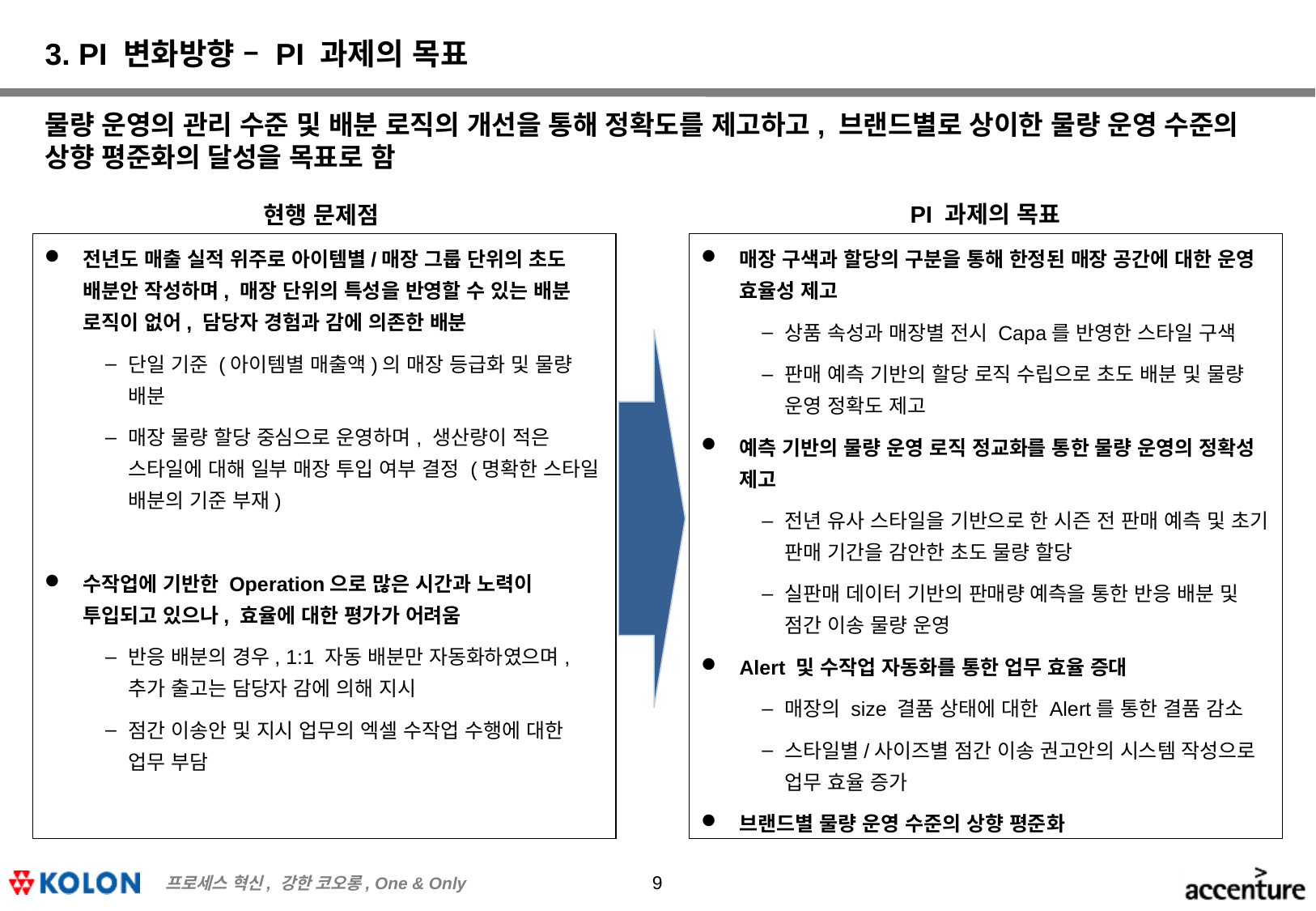

# 3. PI 변화방향 – PI 과제의 목표
물량 운영의 관리 수준 및 배분 로직의 개선을 통해 정확도를 제고하고, 브랜드별로 상이한 물량 운영 수준의 상향 평준화의 달성을 목표로 함
PI 과제의 목표
현행 문제점
전년도 매출 실적 위주로 아이템별/매장 그룹 단위의 초도 배분안 작성하며, 매장 단위의 특성을 반영할 수 있는 배분 로직이 없어, 담당자 경험과 감에 의존한 배분
단일 기준 (아이템별 매출액)의 매장 등급화 및 물량 배분
매장 물량 할당 중심으로 운영하며, 생산량이 적은 스타일에 대해 일부 매장 투입 여부 결정 (명확한 스타일 배분의 기준 부재)

수작업에 기반한 Operation으로 많은 시간과 노력이 투입되고 있으나, 효율에 대한 평가가 어려움
반응 배분의 경우, 1:1 자동 배분만 자동화하였으며, 추가 출고는 담당자 감에 의해 지시
점간 이송안 및 지시 업무의 엑셀 수작업 수행에 대한 업무 부담
매장 구색과 할당의 구분을 통해 한정된 매장 공간에 대한 운영 효율성 제고
상품 속성과 매장별 전시 Capa를 반영한 스타일 구색
판매 예측 기반의 할당 로직 수립으로 초도 배분 및 물량 운영 정확도 제고
예측 기반의 물량 운영 로직 정교화를 통한 물량 운영의 정확성 제고
전년 유사 스타일을 기반으로 한 시즌 전 판매 예측 및 초기 판매 기간을 감안한 초도 물량 할당
실판매 데이터 기반의 판매량 예측을 통한 반응 배분 및 점간 이송 물량 운영
Alert 및 수작업 자동화를 통한 업무 효율 증대
매장의 size 결품 상태에 대한 Alert를 통한 결품 감소
스타일별/사이즈별 점간 이송 권고안의 시스템 작성으로 업무 효율 증가
브랜드별 물량 운영 수준의 상향 평준화